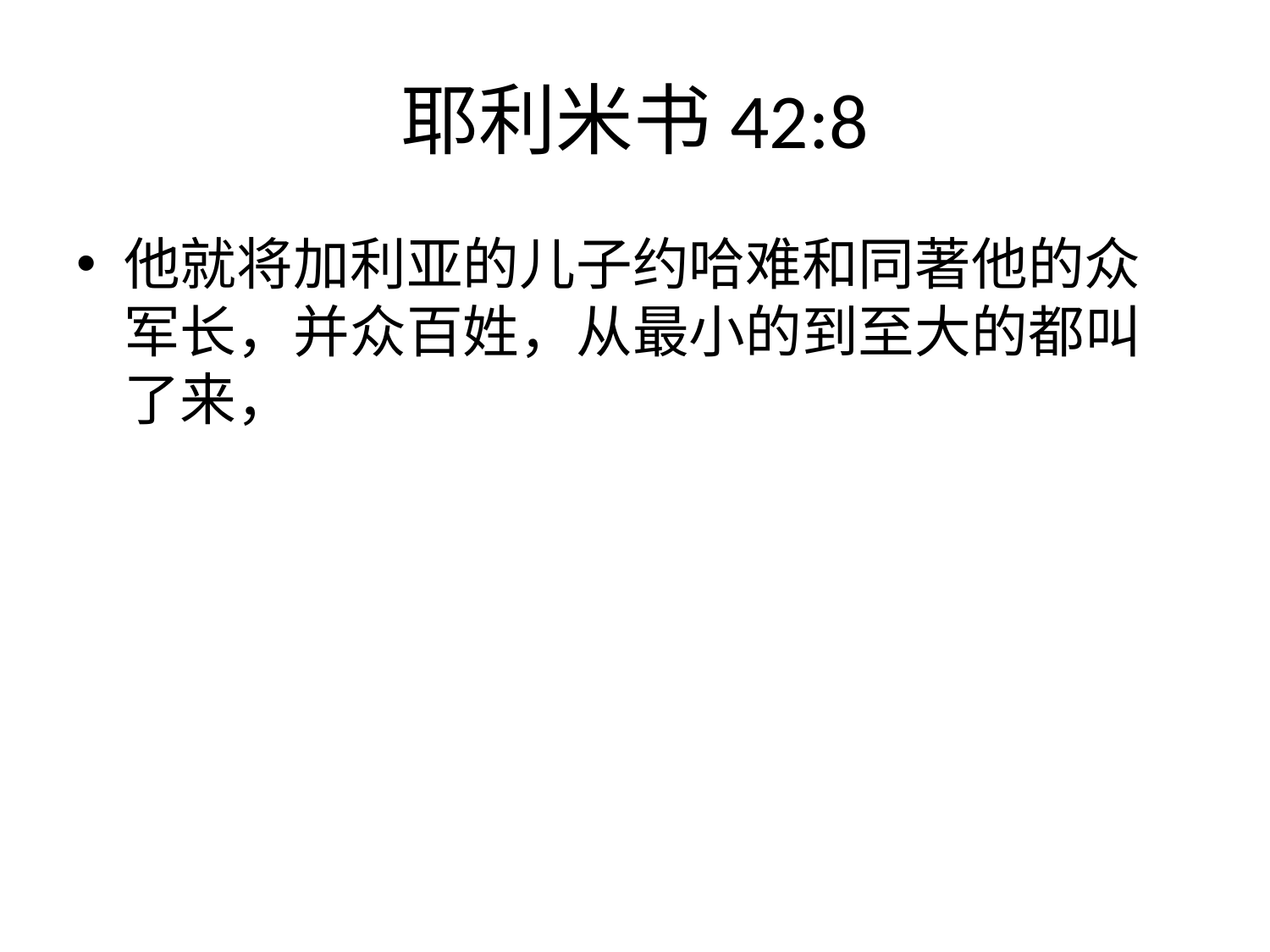

# 耶利米书42:8
他就将加利亚的儿子约哈难和同著他的众军长，并众百姓，从最小的到至大的都叫了来，